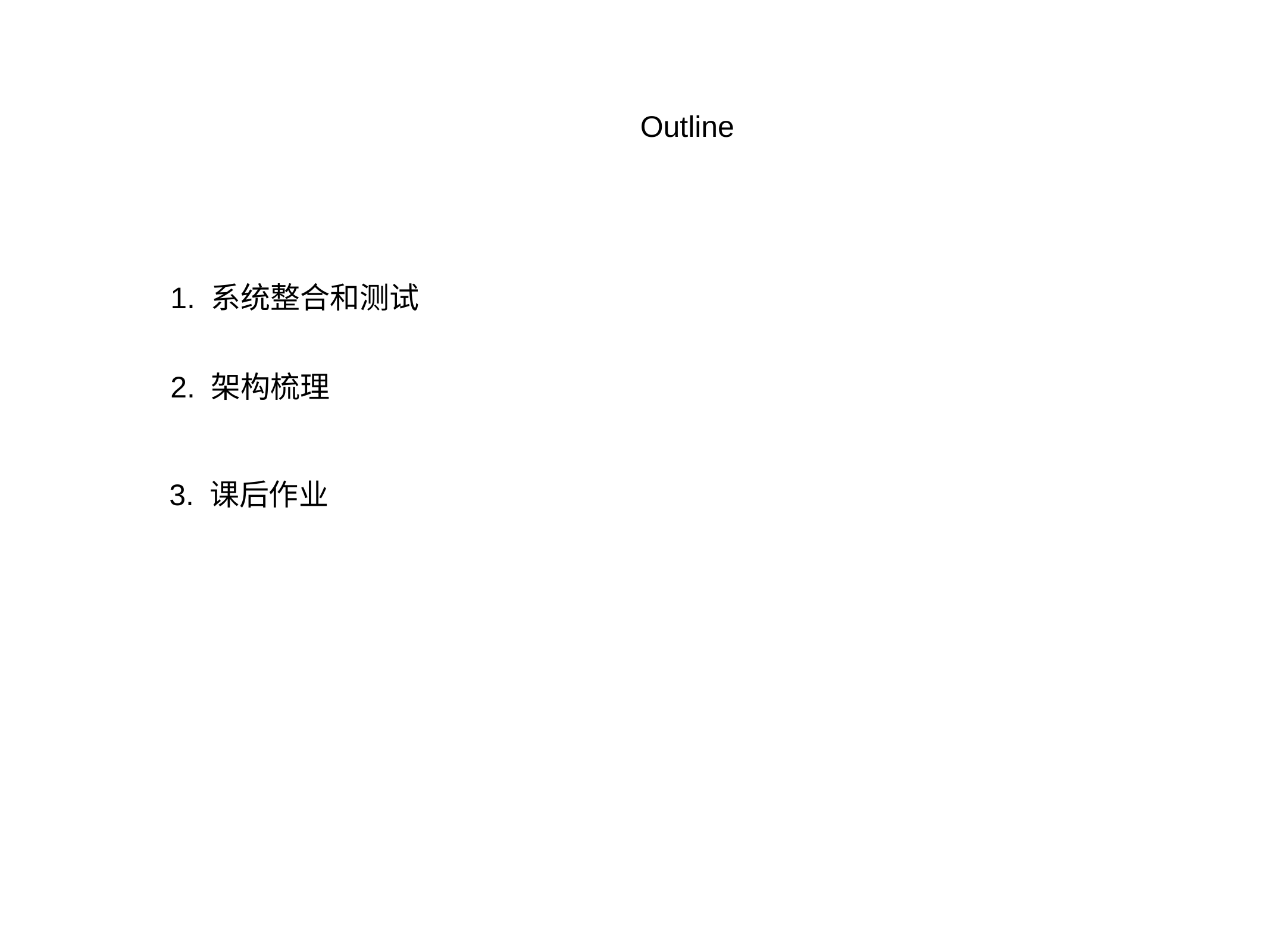

Outline
1. 系统整合和测试
2. 架构梳理
3. 课后作业